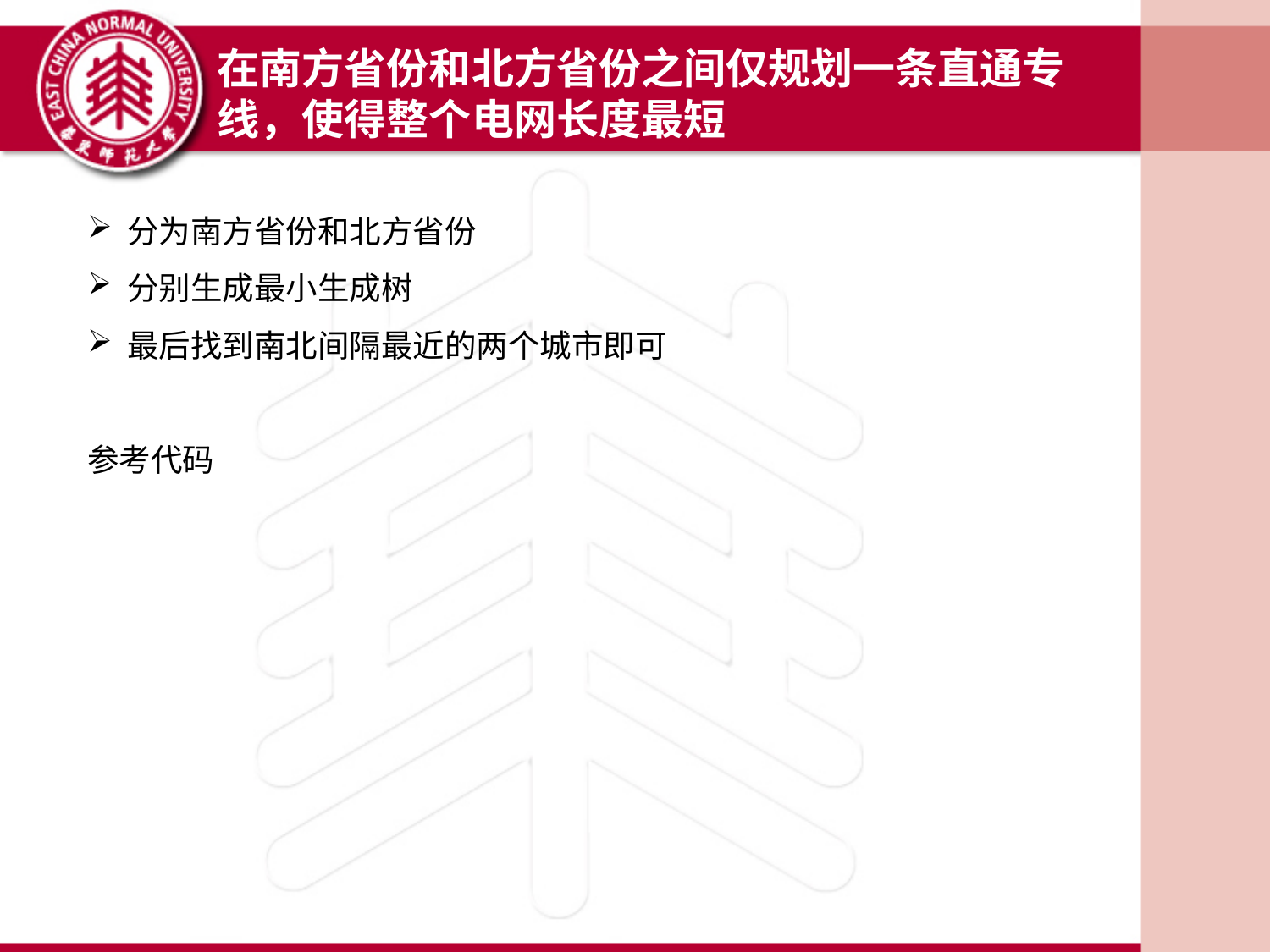

在南方省份和北方省份之间仅规划一条直通专线，使得整个电网长度最短
分为南方省份和北方省份
分别生成最小生成树
最后找到南北间隔最近的两个城市即可

参考代码